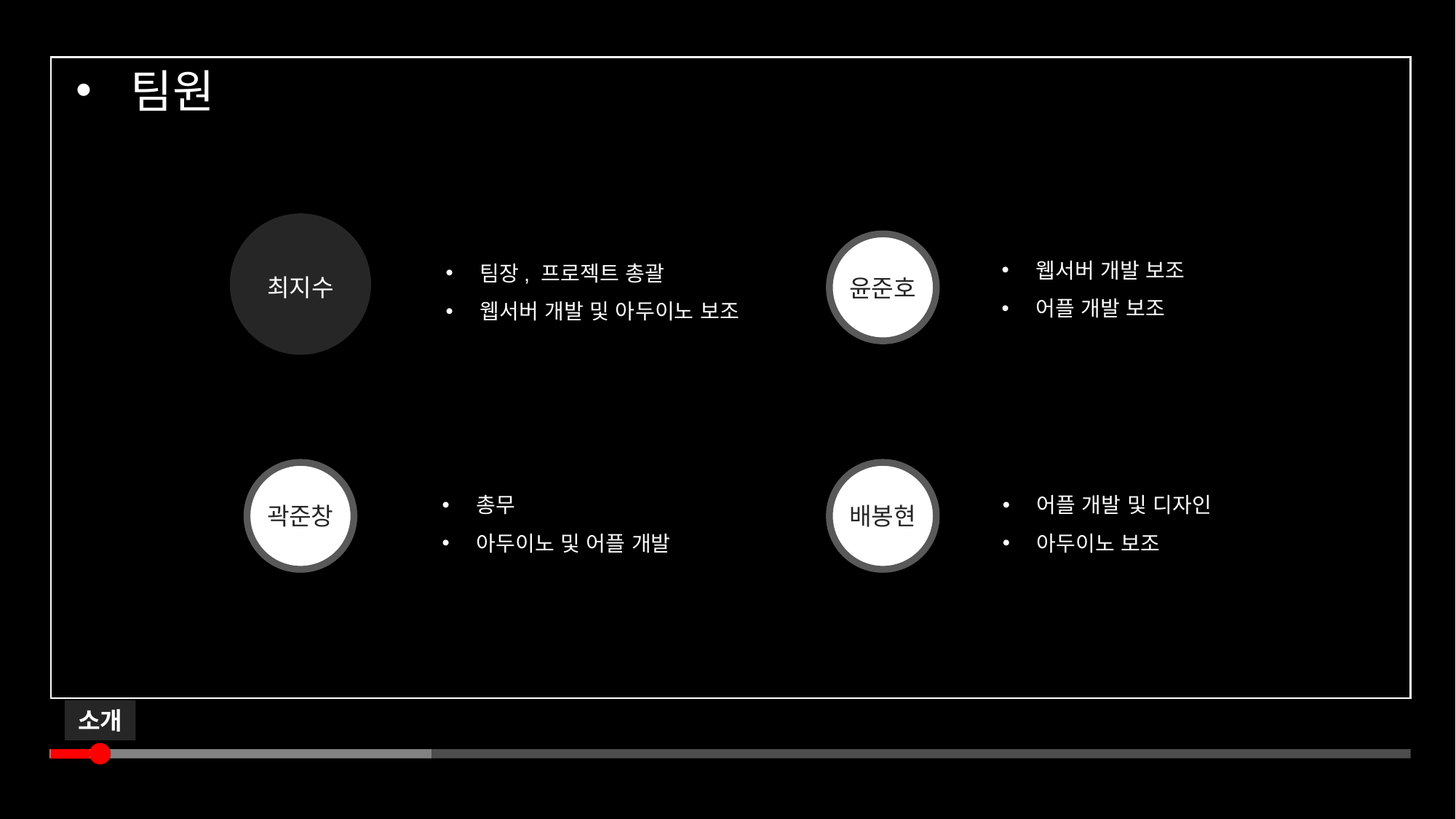

팀원

최지수
윤준호
웹서버 개발 보조
어플 개발 보조
팀장, 프로젝트 총괄
웹서버 개발 및 아두이노 보조
곽준창
배봉현
총무
아두이노 및 어플 개발
어플 개발 및 디자인
아두이노 보조
소개